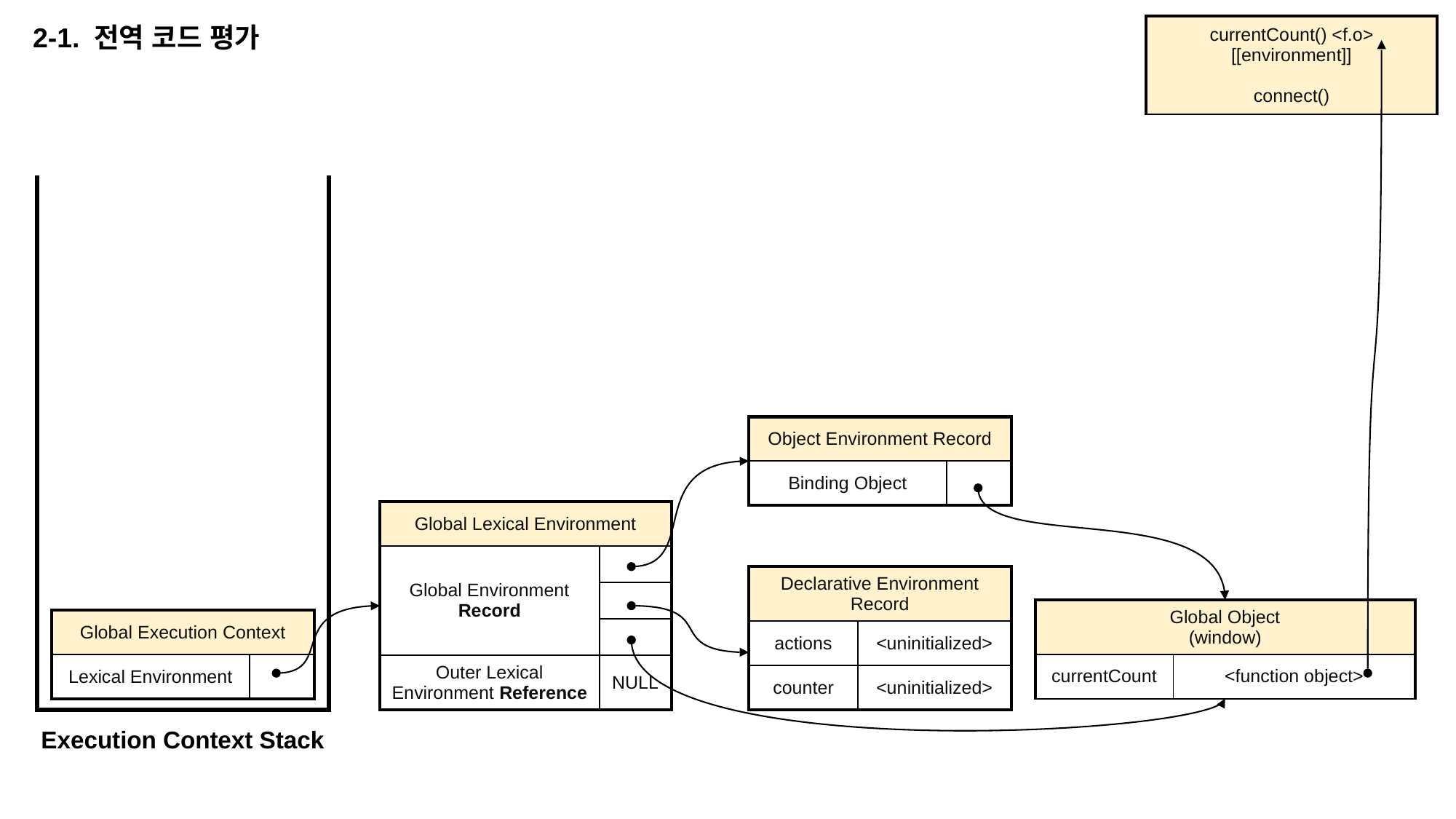

2-1. 전역 코드 평가
| currentCount() <f.o> [[environment]] connect() |
| --- |

| Object Environment Record |  |
| --- | --- |
| Binding Object |  |
| Global Lexical Environment |  |
| --- | --- |
| Global Environment Record |  |
|  |  |
|  |  |
| Outer Lexical Environment Reference | NULL |
| Declarative Environment Record |  |
| --- | --- |
| actions | <uninitialized> |
| counter | <uninitialized> |
| Global Object (window) |  |
| --- | --- |
| currentCount | <function object> |
| Global Execution Context |  |
| --- | --- |
| Lexical Environment |  |
Execution Context Stack